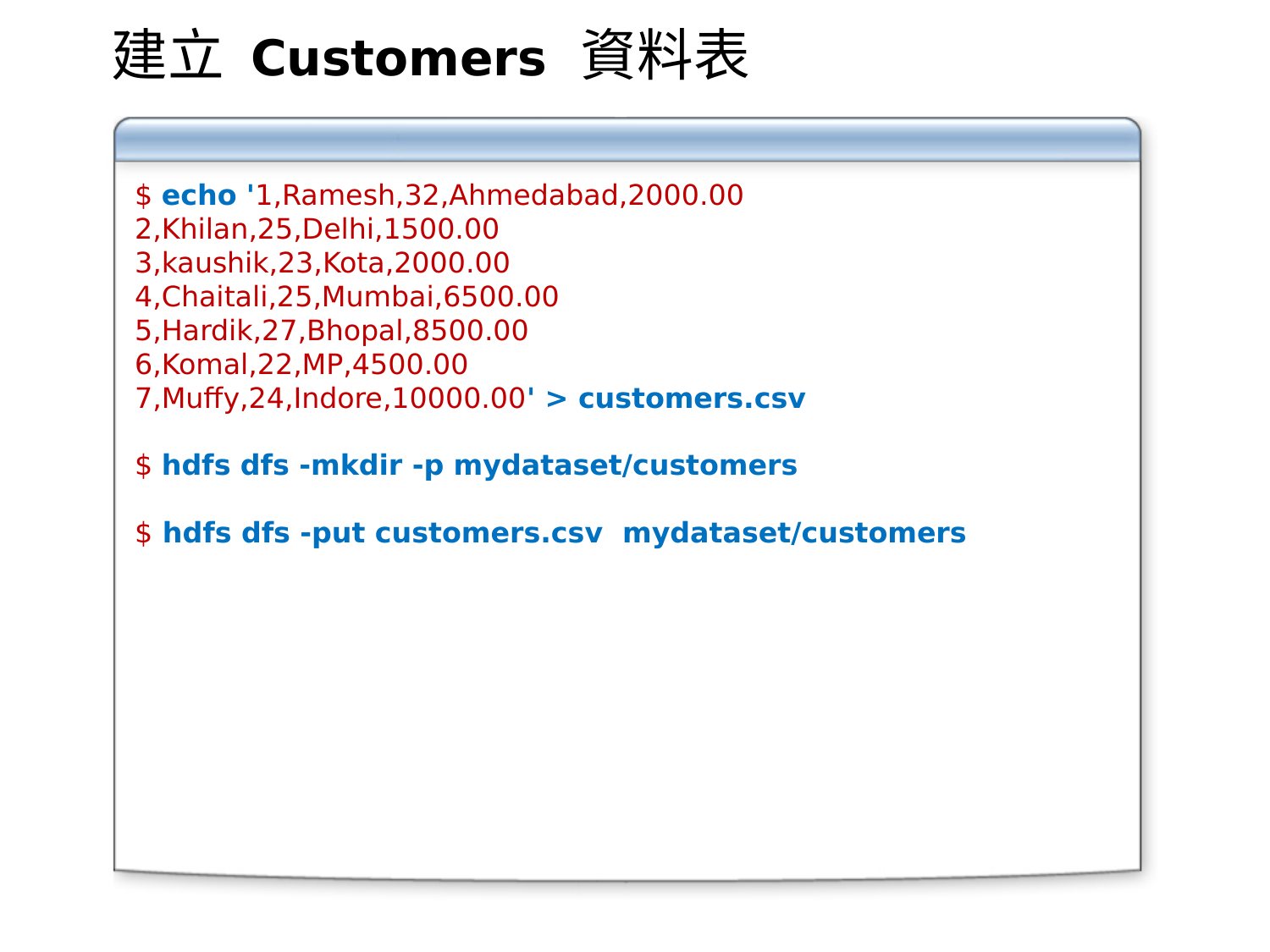

建立 Customers 資料表
$ echo '1,Ramesh,32,Ahmedabad,2000.00
2,Khilan,25,Delhi,1500.00
3,kaushik,23,Kota,2000.00
4,Chaitali,25,Mumbai,6500.00
5,Hardik,27,Bhopal,8500.00
6,Komal,22,MP,4500.00
7,Muffy,24,Indore,10000.00' > customers.csv

$ hdfs dfs -mkdir -p mydataset/customers

$ hdfs dfs -put customers.csv  mydataset/customers